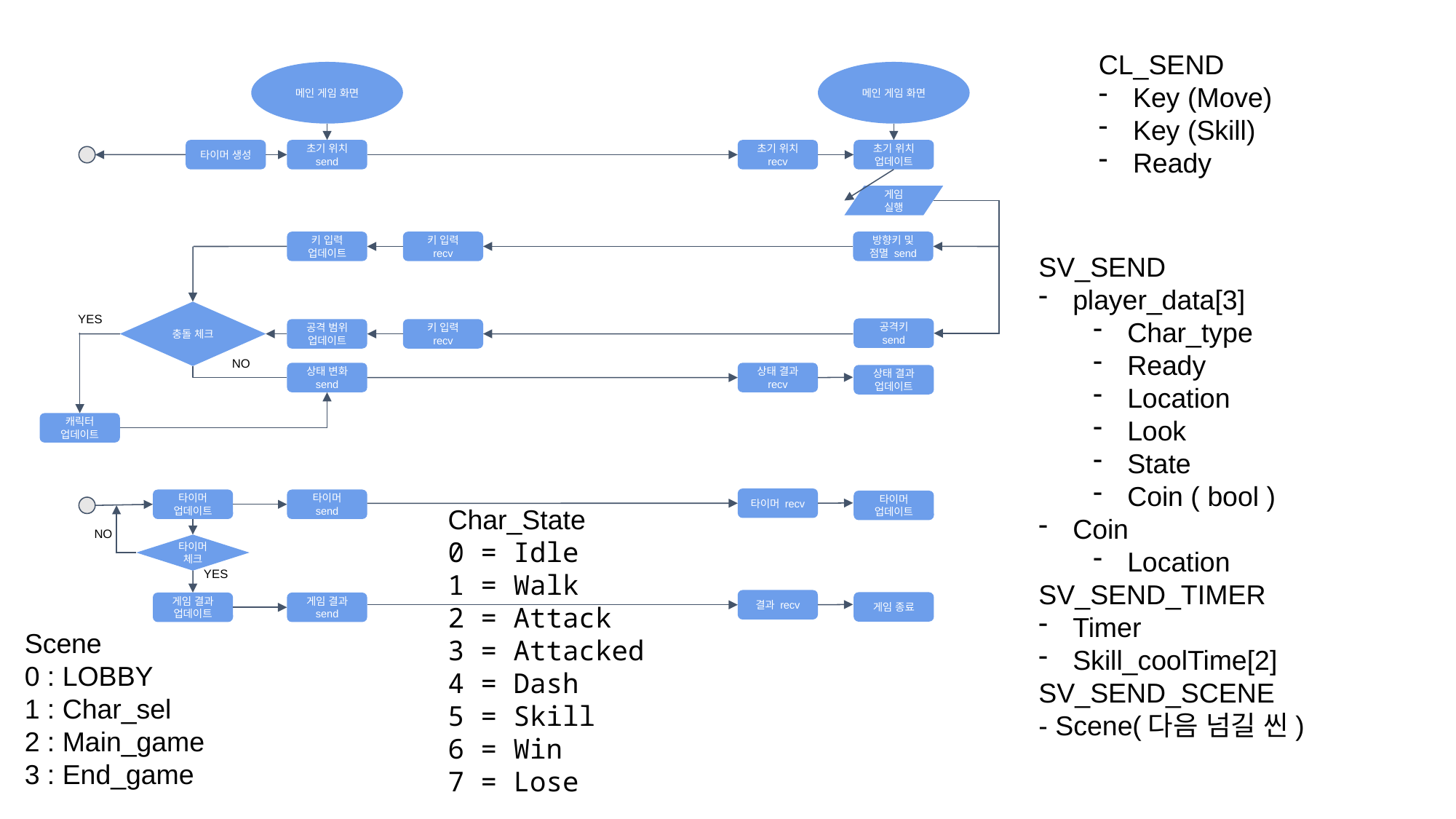

CL_SEND
Key (Move)
Key (Skill)
Ready
메인 게임 화면
메인 게임 화면
타이머 생성
초기 위치 send
초기 위치 recv
초기 위치 업데이트

게임 실행
키 입력 업데이트
키 입력 recv
방향키 및 점멸 send
SV_SEND
player_data[3]
Char_type
Ready
Location
Look
State
Coin ( bool )
Coin
Location
SV_SEND_TIMER
Timer
Skill_coolTime[2]
SV_SEND_SCENE
- Scene(다음 넘길 씬)

충돌 체크
YES
공격키 send
공격 범위 업데이트
키 입력 recv
NO
상태 변화 send
상태 결과 recv
상태 결과 업데이트
캐릭터 업데이트
타이머 recv
타이머 업데이트
타이머 send
타이머 업데이트

Char_State
0 = Idle
1 = Walk
2 = Attack
3 = Attacked
4 = Dash
5 = Skill
6 = Win
7 = Lose
NO
타이머 체크
YES
결과 recv
게임 종료
게임 결과 업데이트
게임 결과 send
Scene
0 : LOBBY
1 : Char_sel
2 : Main_game
3 : End_game